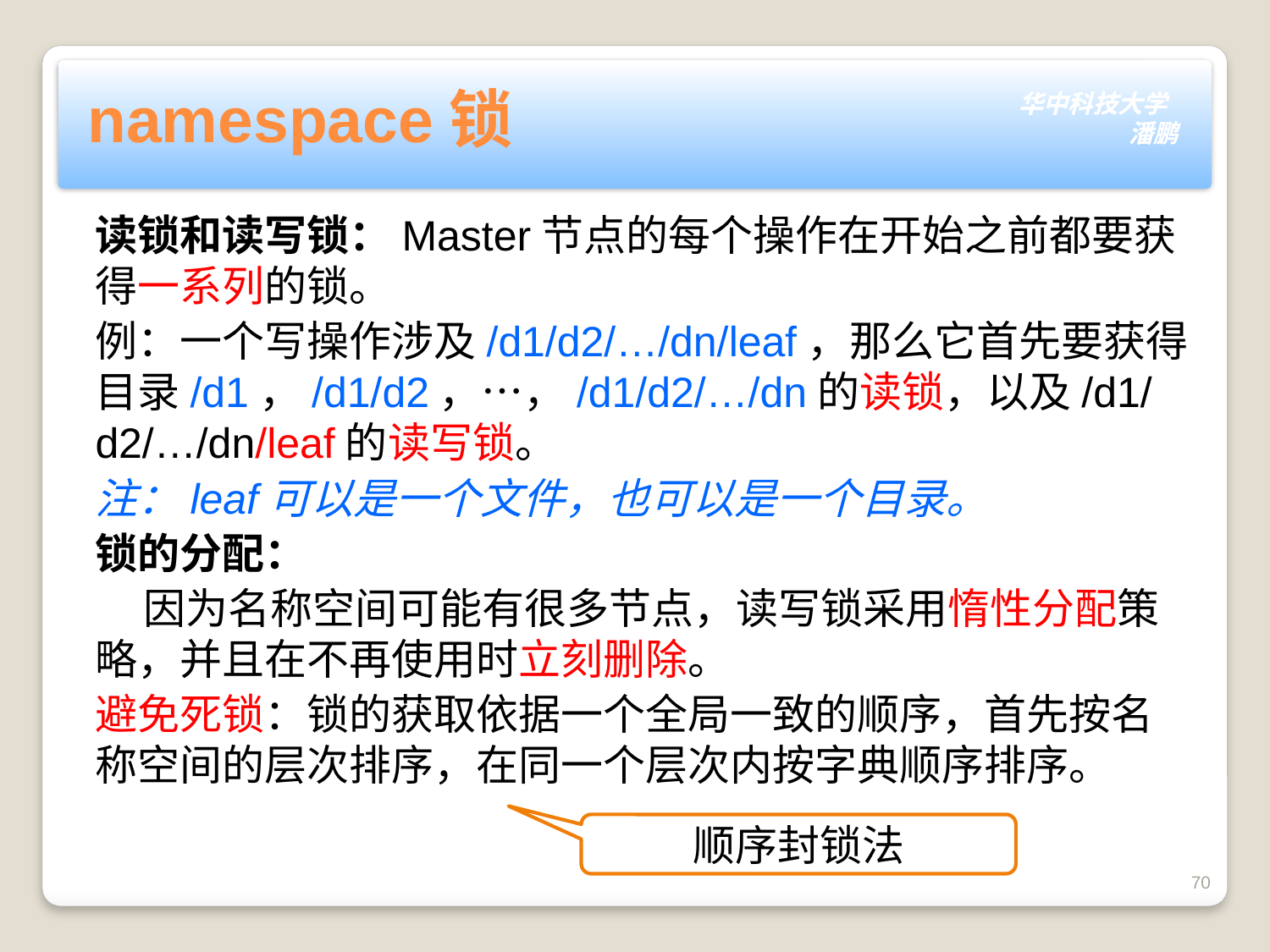

# namespace锁
读锁和读写锁：Master节点的每个操作在开始之前都要获得一系列的锁。
例：一个写操作涉及/d1/d2/…/dn/leaf，那么它首先要获得目录/d1，/d1/d2，…，/d1/d2/…/dn的读锁，以及/d1/d2/…/dn/leaf的读写锁。
注：leaf可以是一个文件，也可以是一个目录。
锁的分配：
    因为名称空间可能有很多节点，读写锁采用惰性分配策略，并且在不再使用时立刻删除。
避免死锁：锁的获取依据一个全局一致的顺序，首先按名称空间的层次排序，在同一个层次内按字典顺序排序。
顺序封锁法
70